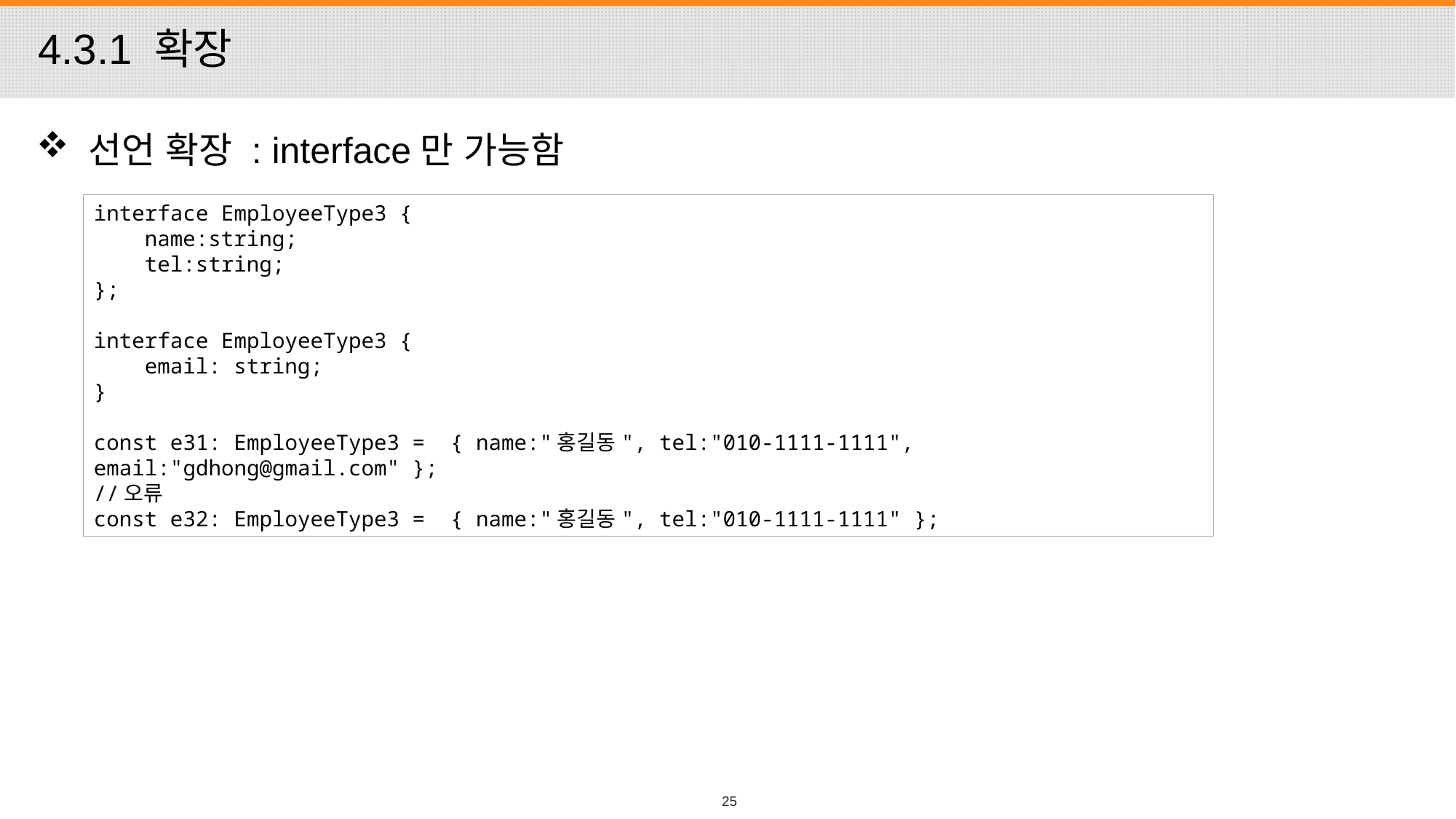

# 4.3.1 확장
 선언 확장 : interface만 가능함
interface EmployeeType3 {
    name:string;
    tel:string;
};

interface EmployeeType3 {
    email: string;
}

const e31: EmployeeType3 =  { name:"홍길동", tel:"010-1111-1111", email:"gdhong@gmail.com" };
//오류
const e32: EmployeeType3 =  { name:"홍길동", tel:"010-1111-1111" };